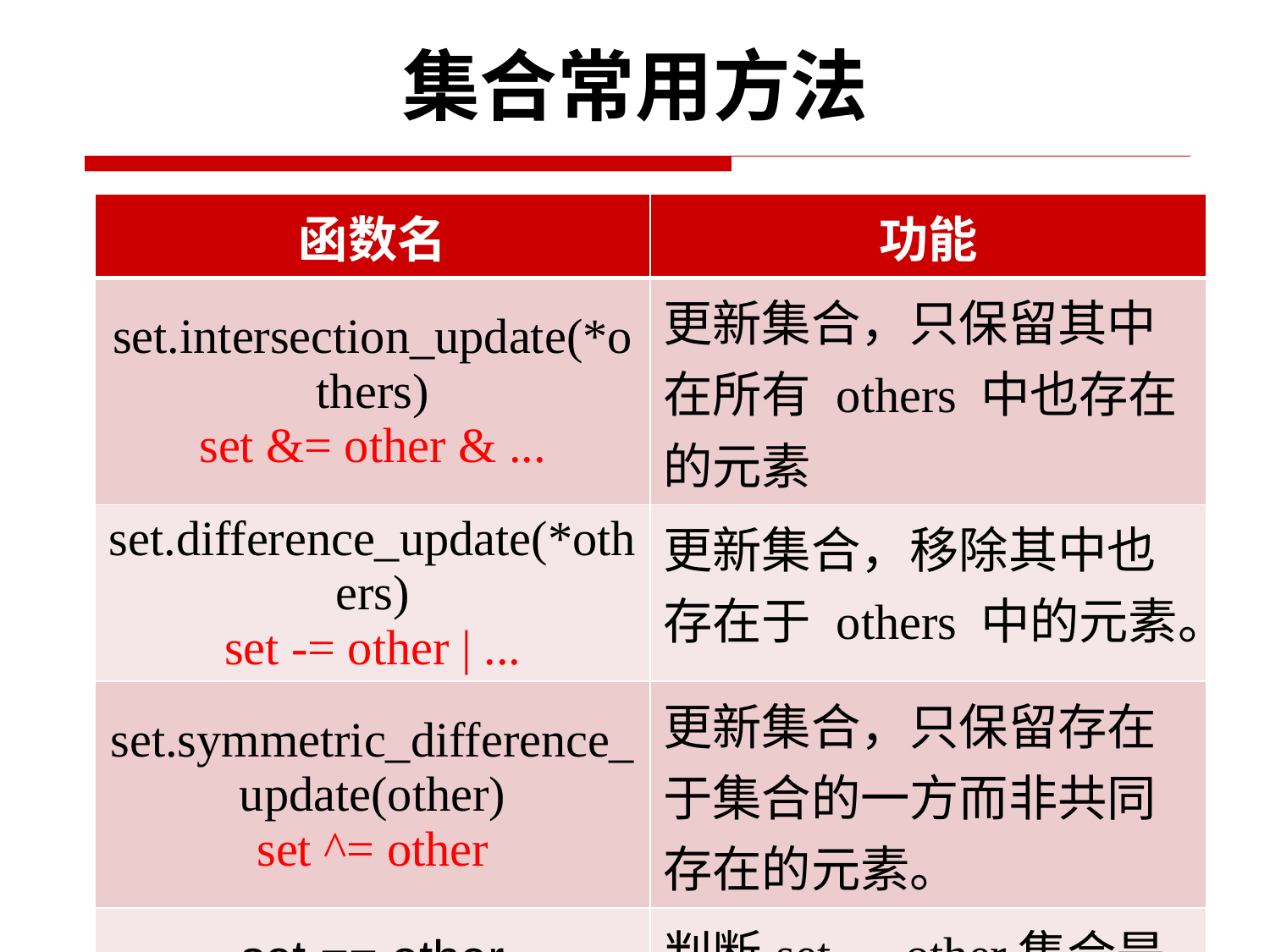

# 集合常用方法
| 函数名 | 功能 |
| --- | --- |
| set.intersection\_update(\*others) set &= other & ... | 更新集合，只保留其中在所有 others 中也存在的元素 |
| set.difference\_update(\*others) set -= other | ... | 更新集合，移除其中也存在于 others 中的元素。 |
| set.symmetric\_difference\_update(other) set ^= other | 更新集合，只保留存在于集合的一方而非共同存在的元素。 |
| set == other set != other | 判断set、other集合是否包含相同元素 |
53